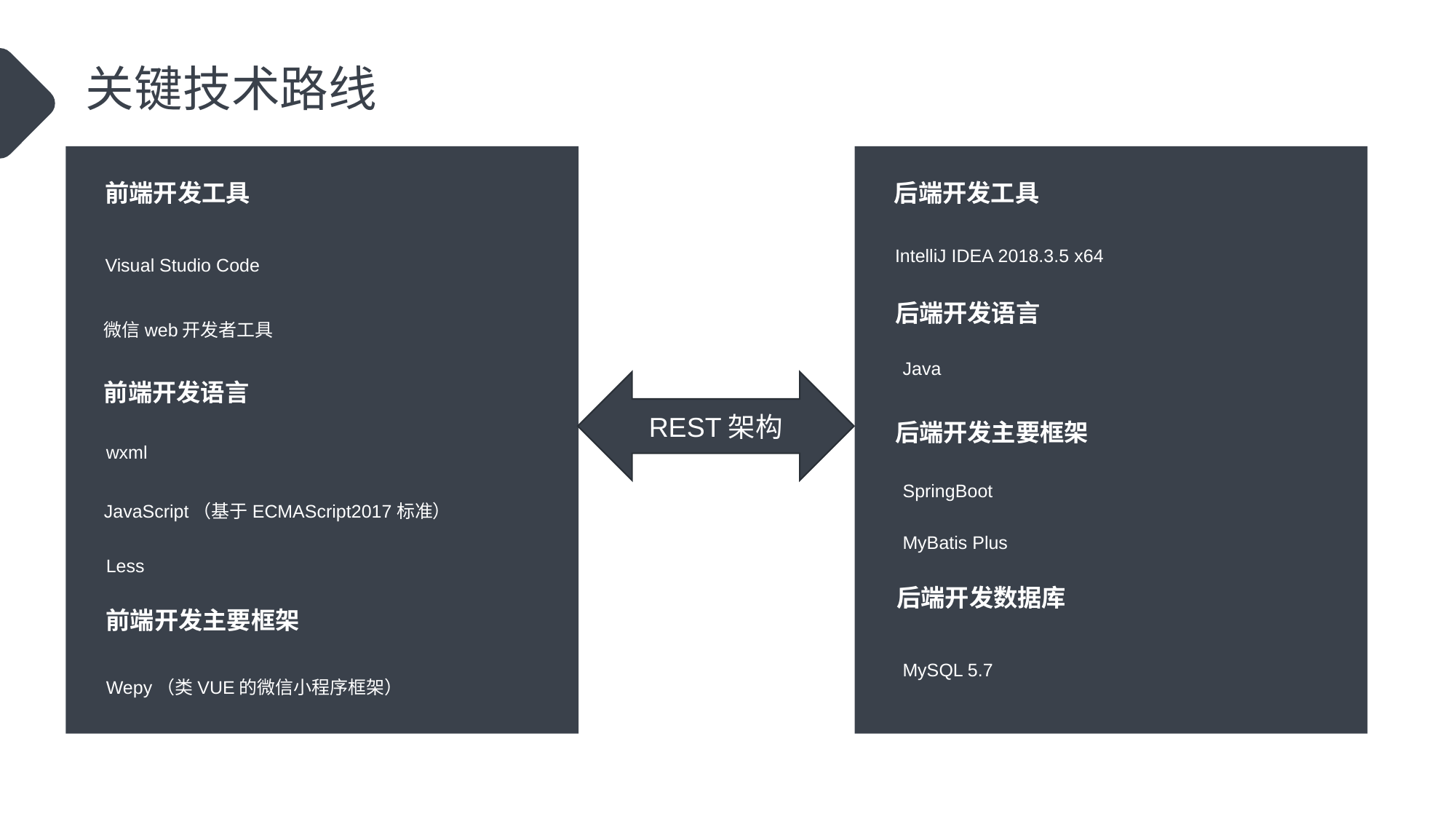

关键技术路线

前端开发工具
后端开发工具
IntelliJ IDEA 2018.3.5 x64
Visual Studio Code
后端开发语言
93%
微信web开发者工具
Java
关键字
前端开发语言
REST架构
后端开发主要框架
wxml
SpringBoot
JavaScript（基于ECMAScript2017标准）
MyBatis Plus
Less
后端开发数据库
前端开发主要框架
关键字
MySQL 5.7
Wepy（类VUE的微信小程序框架）